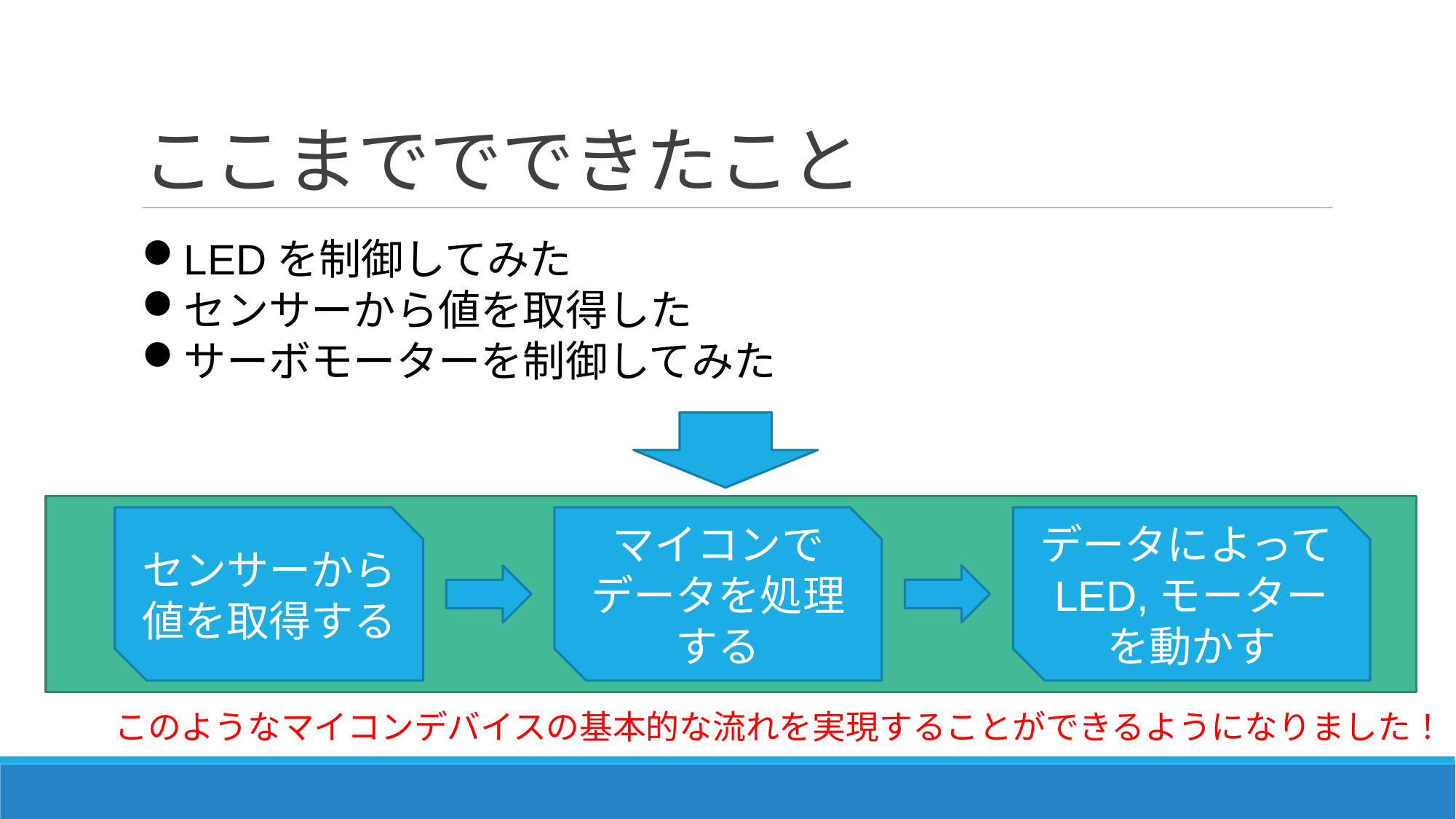

# ここまででできたこと
LEDを制御してみた
センサーから値を取得した
サーボモーターを制御してみた

データによってLED,モーターを動かす
センサーから
値を取得する
マイコンで
データを処理する

このようなマイコンデバイスの基本的な流れを実現することができるようになりました！